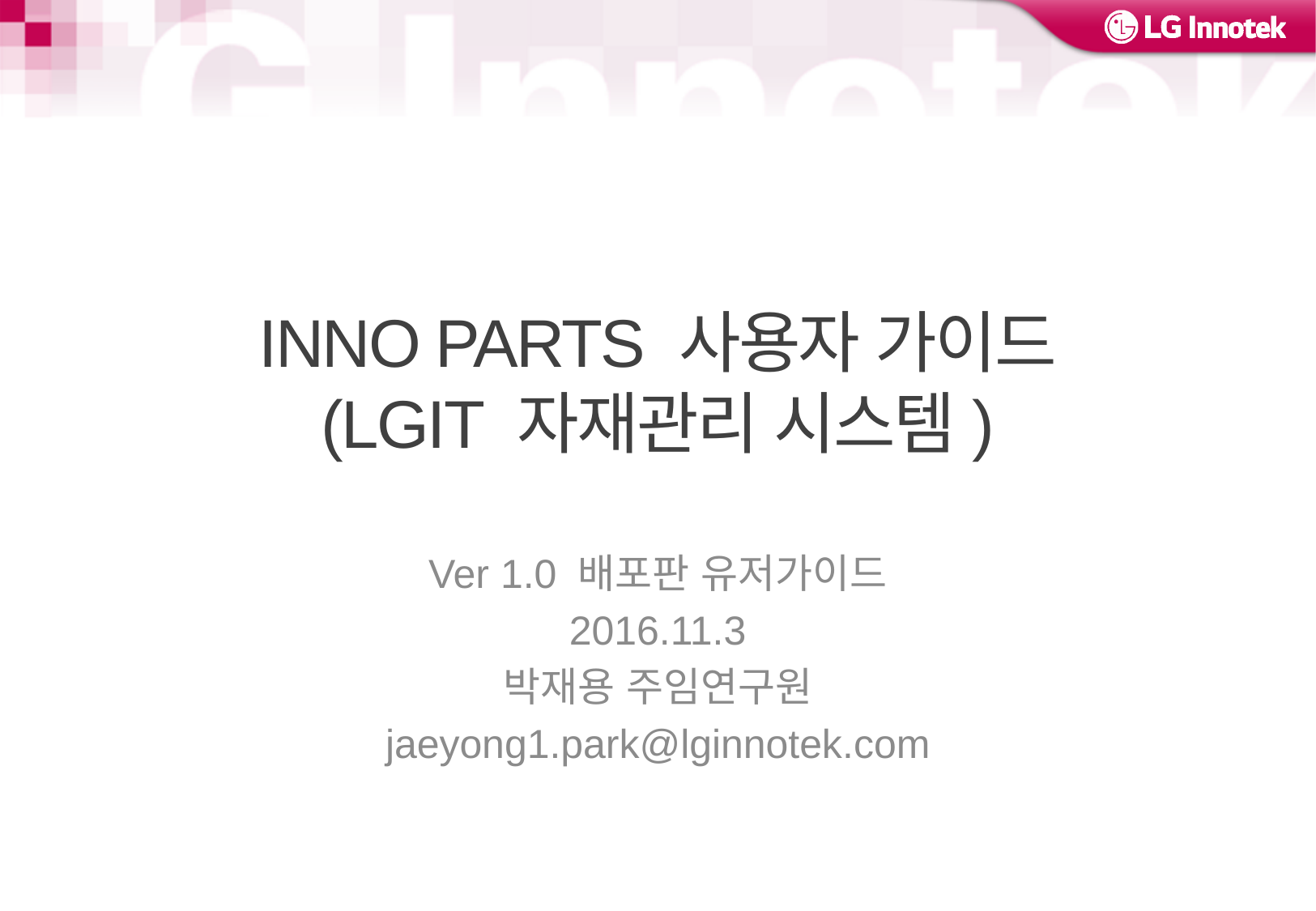

# INNO PARTS 사용자 가이드 (LGIT 자재관리 시스템)
Ver 1.0 배포판 유저가이드
2016.11.3
박재용 주임연구원
jaeyong1.park@lginnotek.com